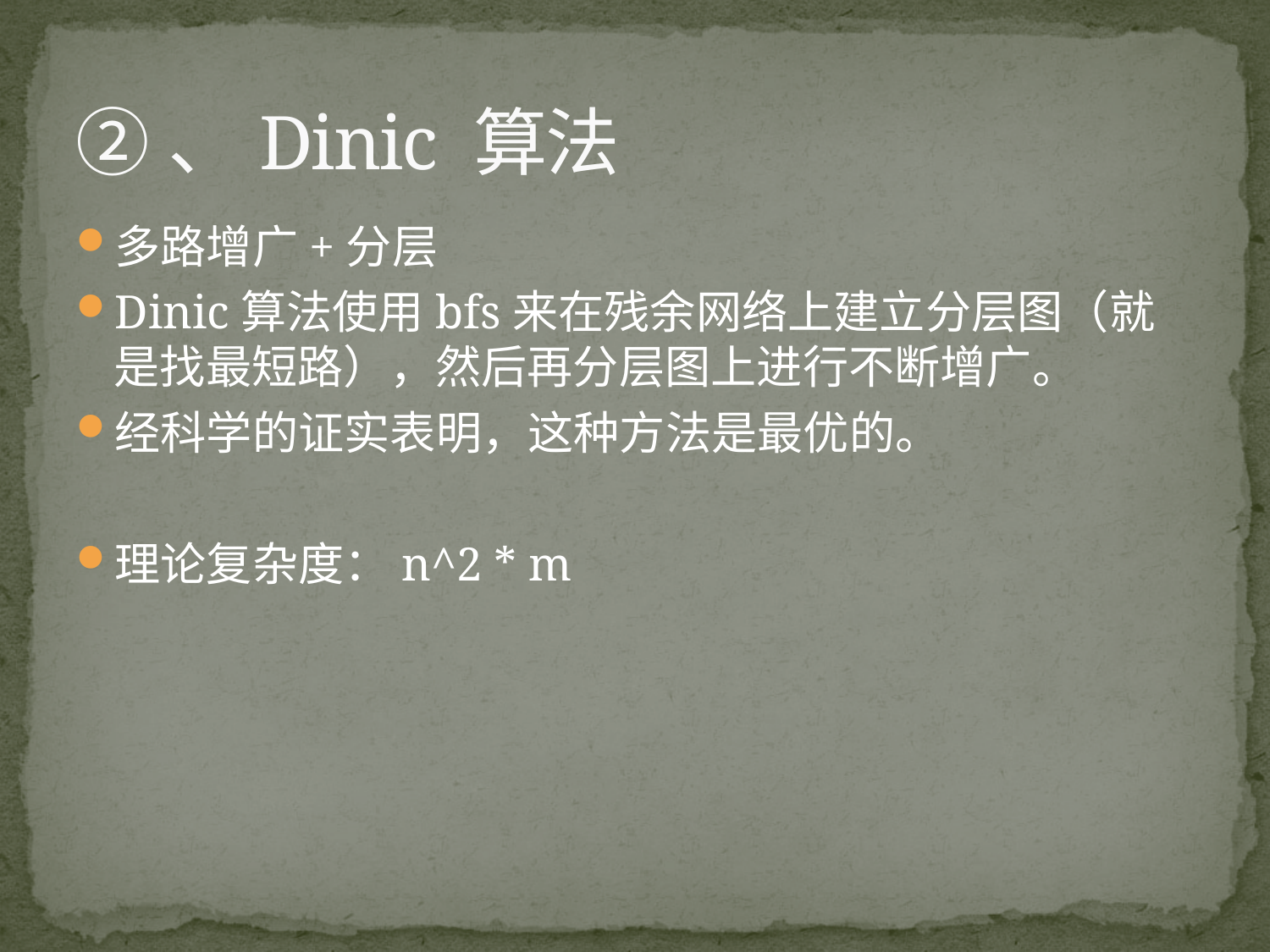

# ②、Dinic 算法
多路增广+分层
Dinic算法使用bfs来在残余网络上建立分层图（就是找最短路），然后再分层图上进行不断增广。
经科学的证实表明，这种方法是最优的。

理论复杂度：n^2 * m